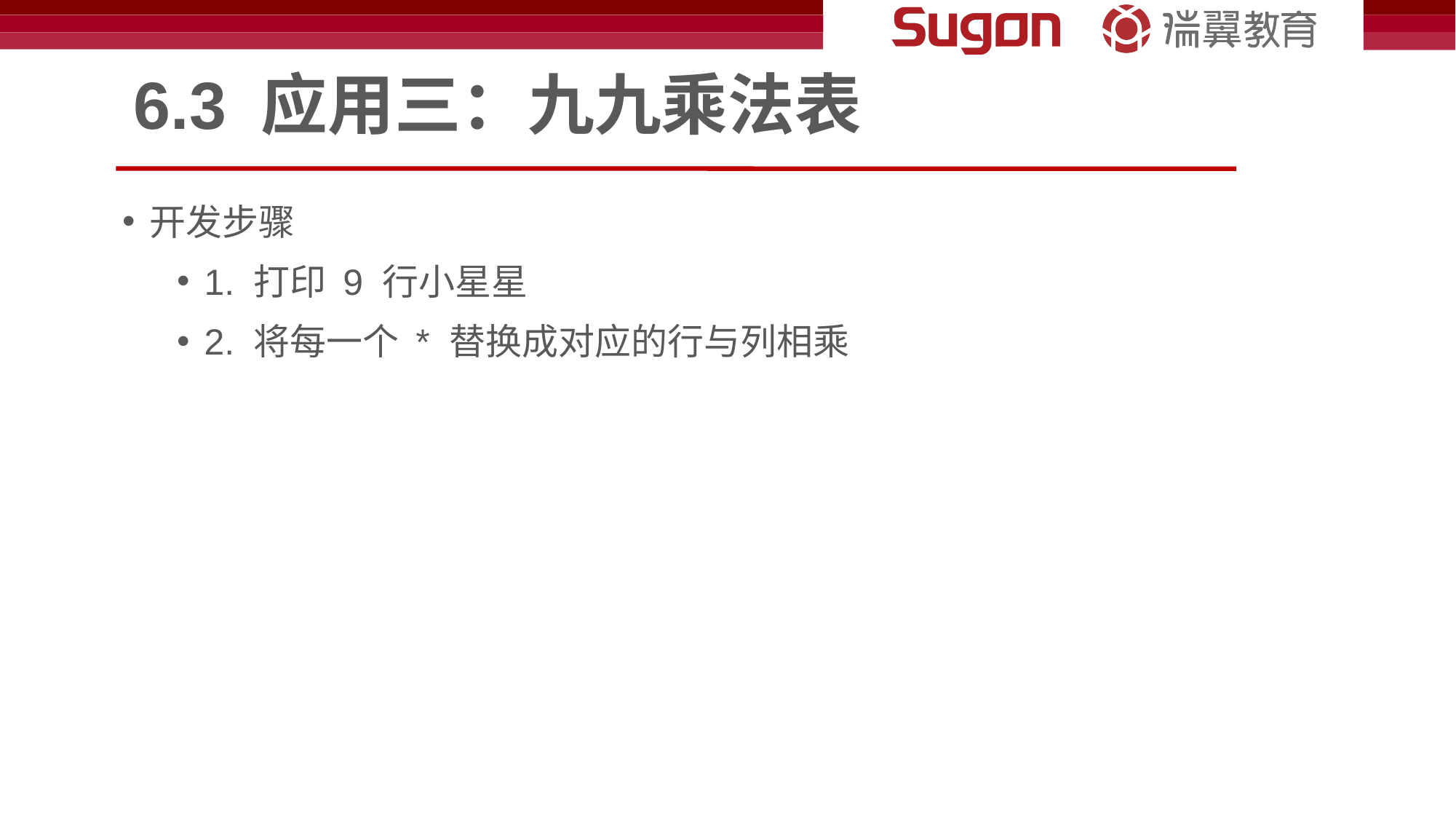

# 6.3 应用三：九九乘法表
开发步骤
1. 打印 9 行小星星
2. 将每一个 * 替换成对应的行与列相乘